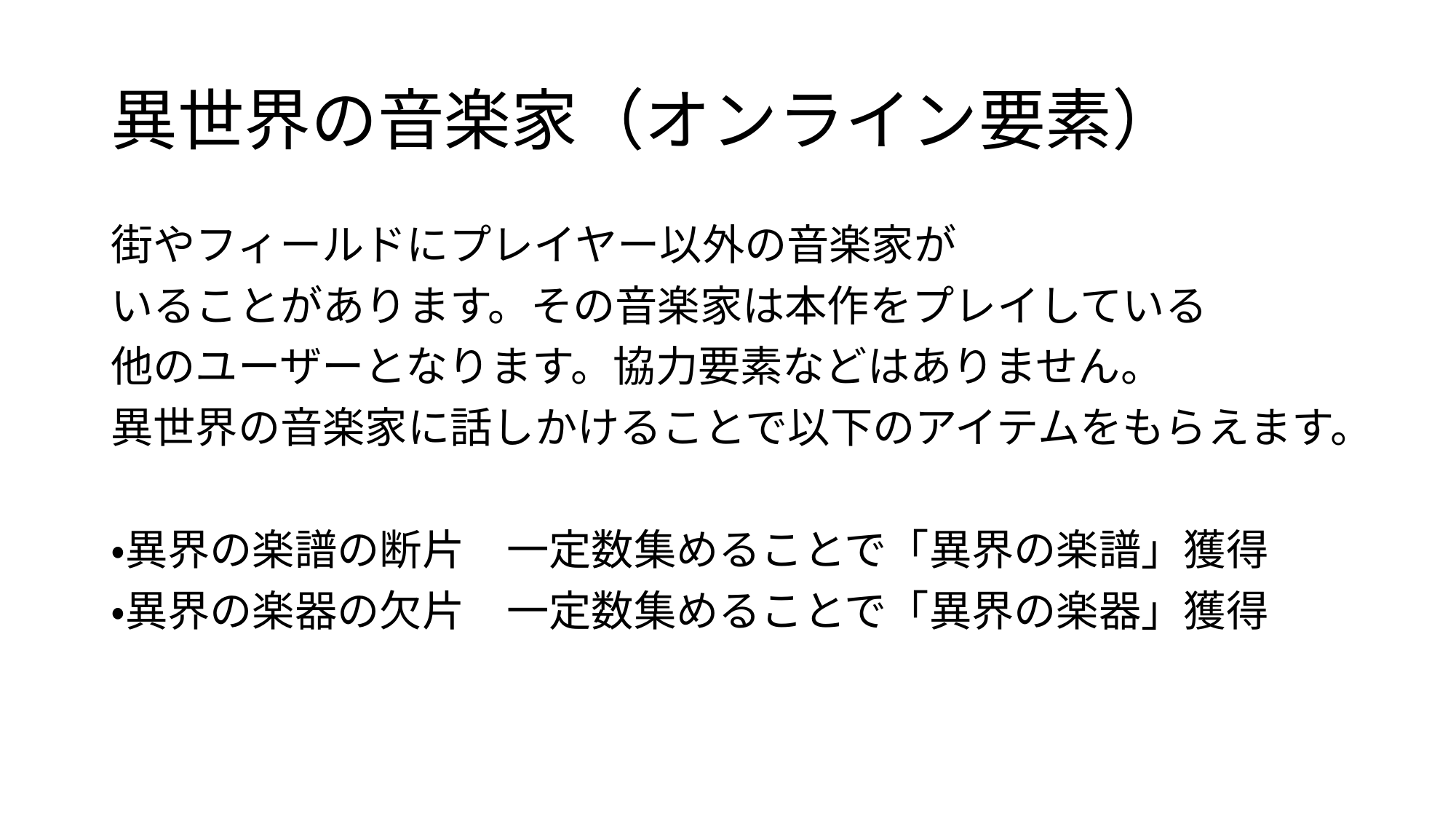

# 異世界の音楽家（オンライン要素）
街やフィールドにプレイヤー以外の音楽家が
いることがあります。その音楽家は本作をプレイしている
他のユーザーとなります。協力要素などはありません。
異世界の音楽家に話しかけることで以下のアイテムをもらえます。

・異界の楽譜の断片　一定数集めることで「異界の楽譜」獲得
・異界の楽器の欠片　一定数集めることで「異界の楽器」獲得